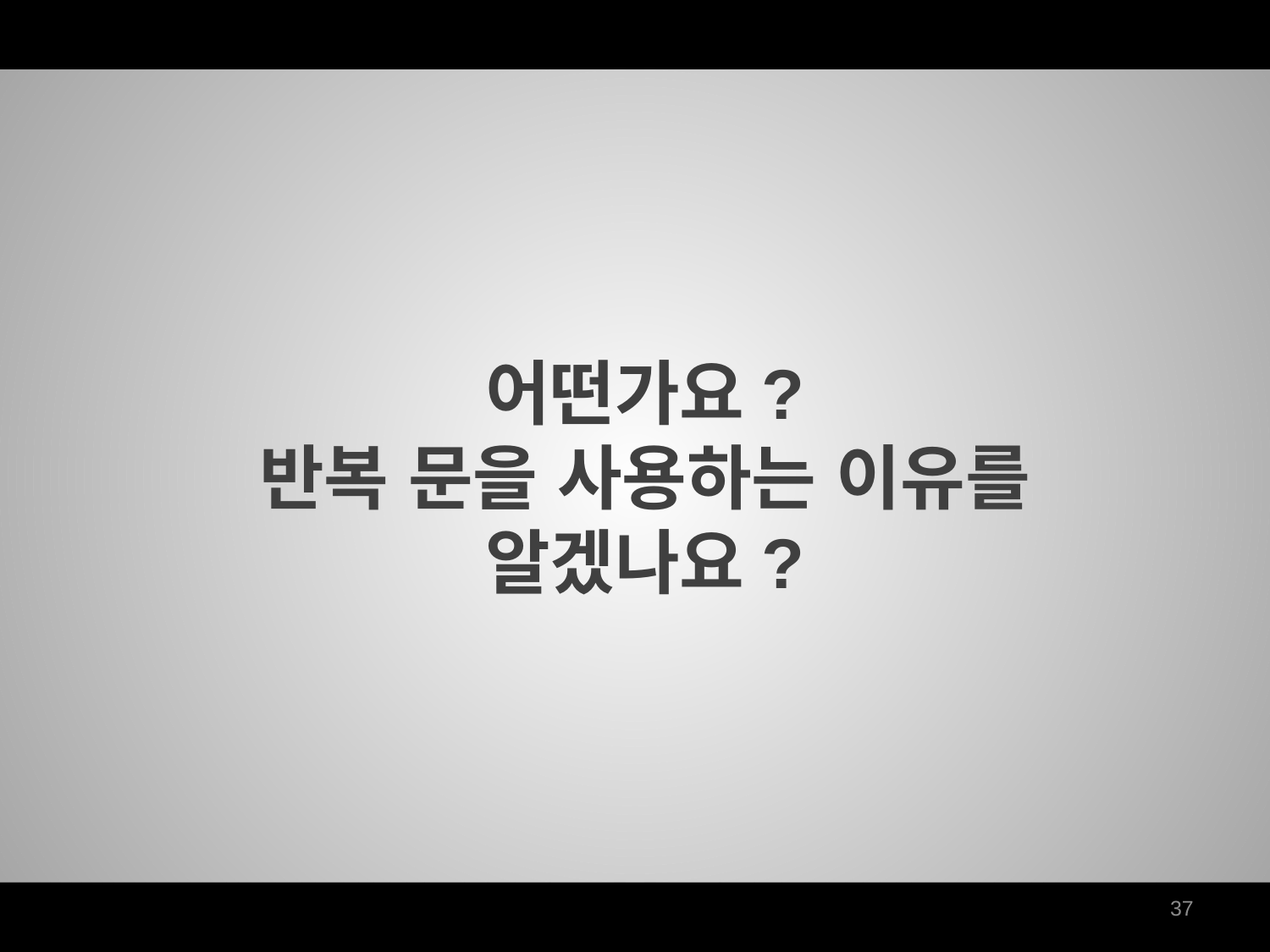

어떤가요?
반복 문을 사용하는 이유를
알겠나요?
37